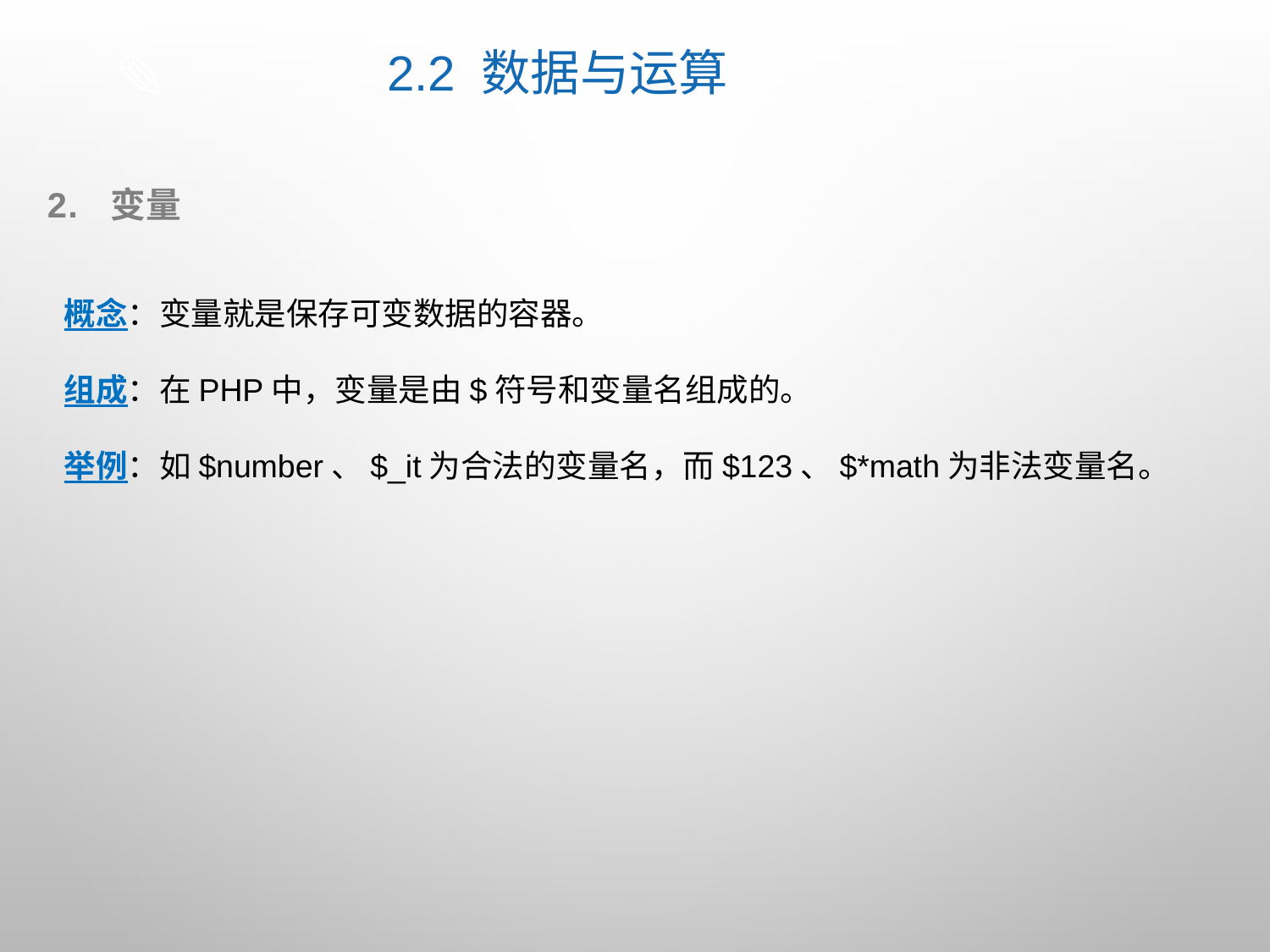

# 2.2 数据与运算
变量
概念：变量就是保存可变数据的容器。
组成：在PHP中，变量是由$符号和变量名组成的。
举例：如$number、$_it为合法的变量名，而$123、$*math为非法变量名。